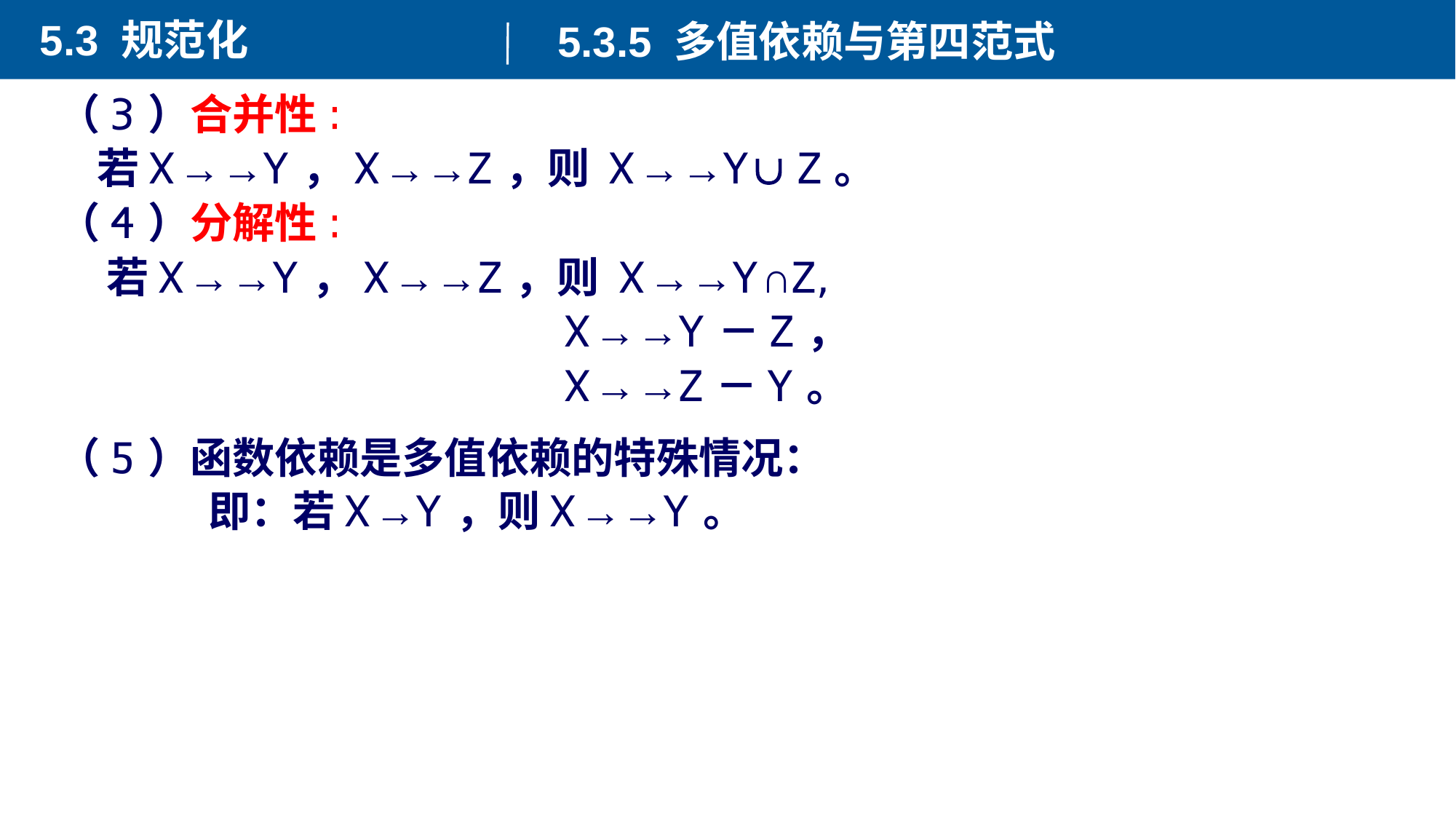

5.3 规范化
5.3.5 多值依赖与第四范式
（3）合并性:
   若X→→Y，X→→Z，则 X→→Y∪ Z。
（4）分解性:
    若X→→Y，X→→Z，则 X→→Y∩Z,
                                         X→→Y－Z，
                                         X→→Z－Y。
（5）函数依赖是多值依赖的特殊情况：
 		即：若X→Y，则X→→Y。